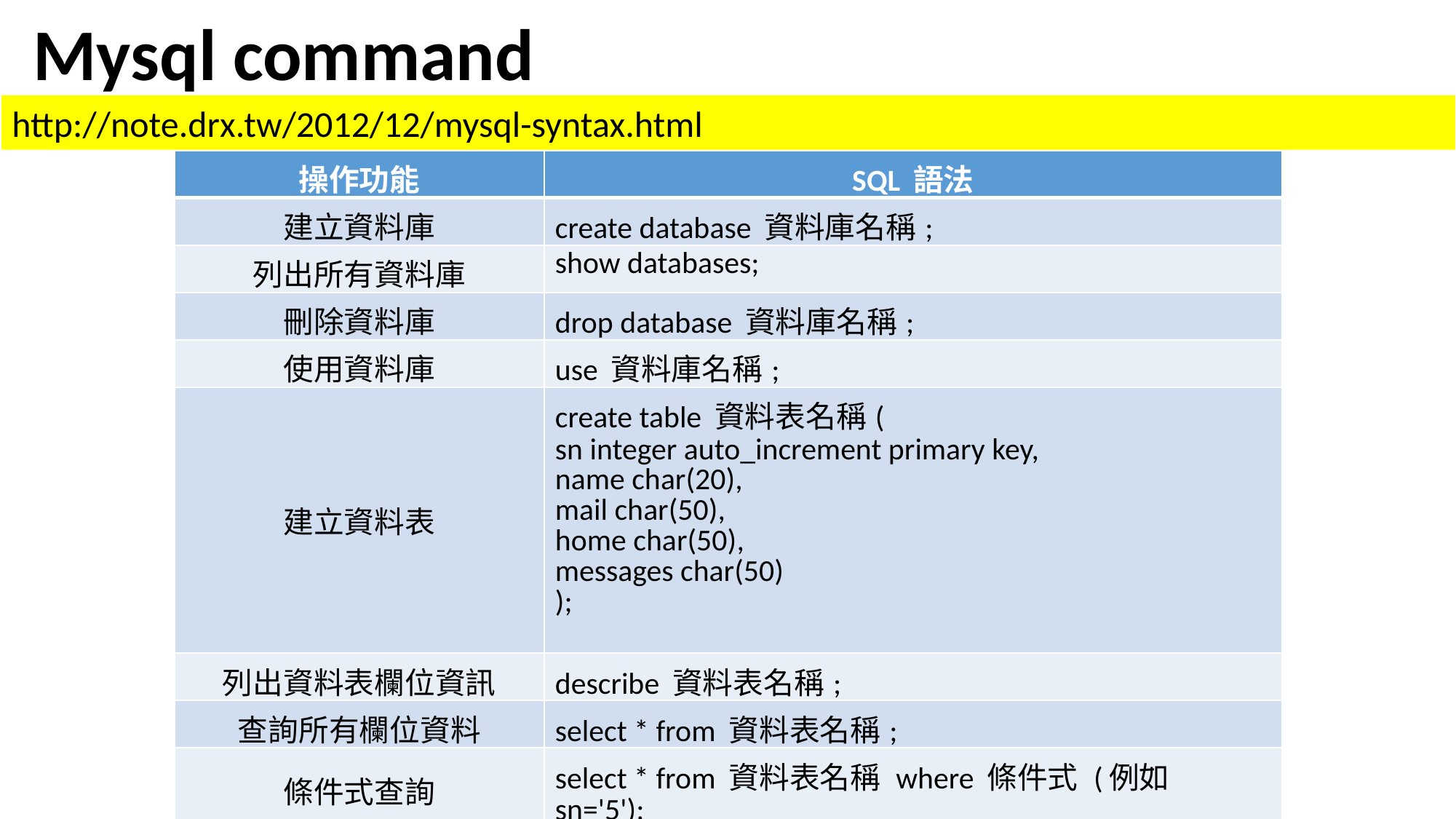

Mysql command
http://note.drx.tw/2012/12/mysql-syntax.html
| 操作功能 | SQL 語法 |
| --- | --- |
| 建立資料庫 | create database 資料庫名稱; |
| 列出所有資料庫 | show databases; |
| 刪除資料庫 | drop database 資料庫名稱; |
| 使用資料庫 | use 資料庫名稱; |
| 建立資料表 | create table 資料表名稱( sn integer auto\_increment primary key, name char(20), mail char(50), home char(50), messages char(50) ); |
| 列出資料表欄位資訊 | describe 資料表名稱; |
| 查詢所有欄位資料 | select \* from 資料表名稱; |
| 條件式查詢 | select \* from 資料表名稱 where 條件式 (例如 sn='5'); |